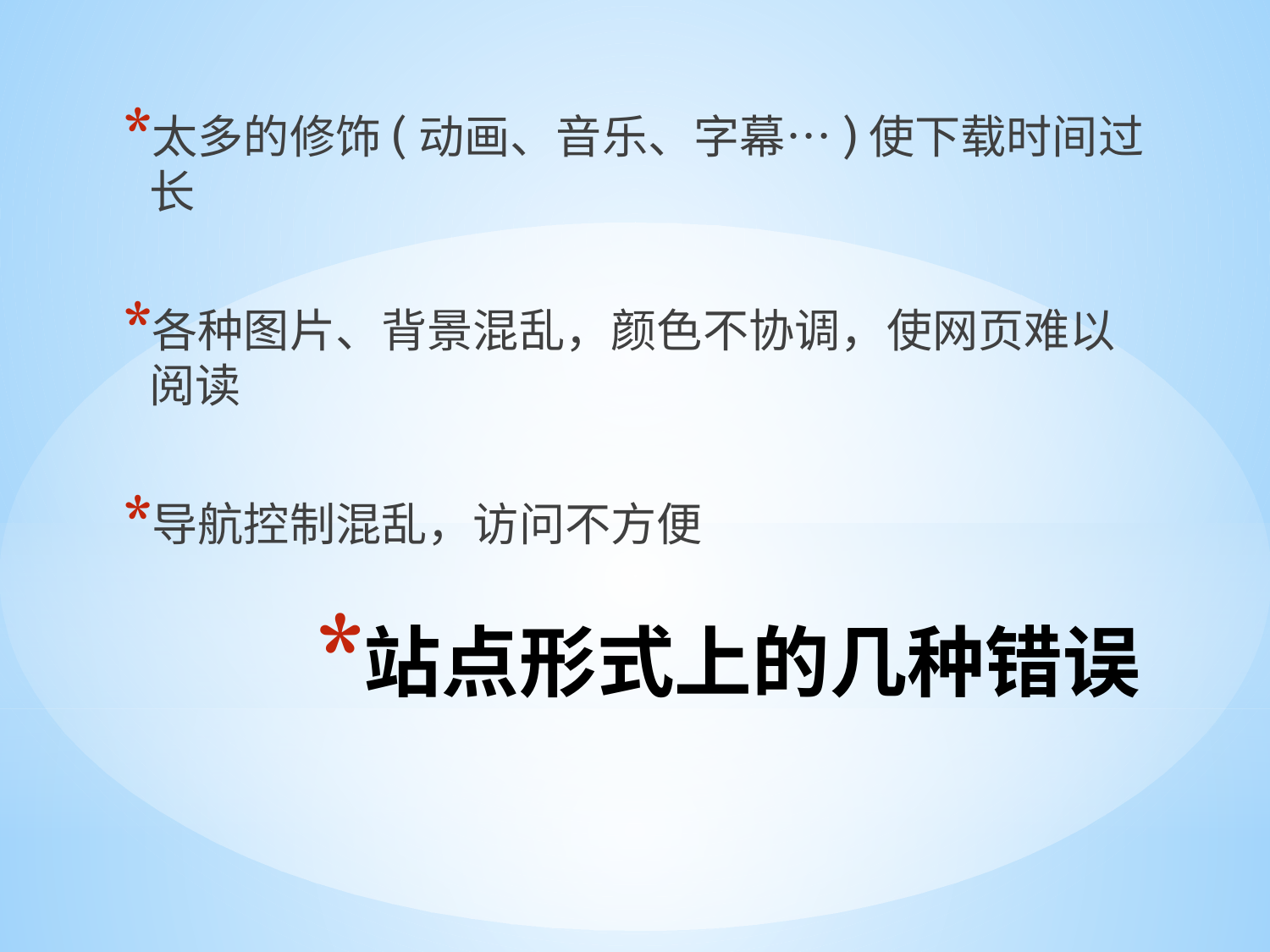

太多的修饰(动画、音乐、字幕…)使下载时间过长

各种图片、背景混乱，颜色不协调，使网页难以阅读

导航控制混乱，访问不方便
# 站点形式上的几种错误